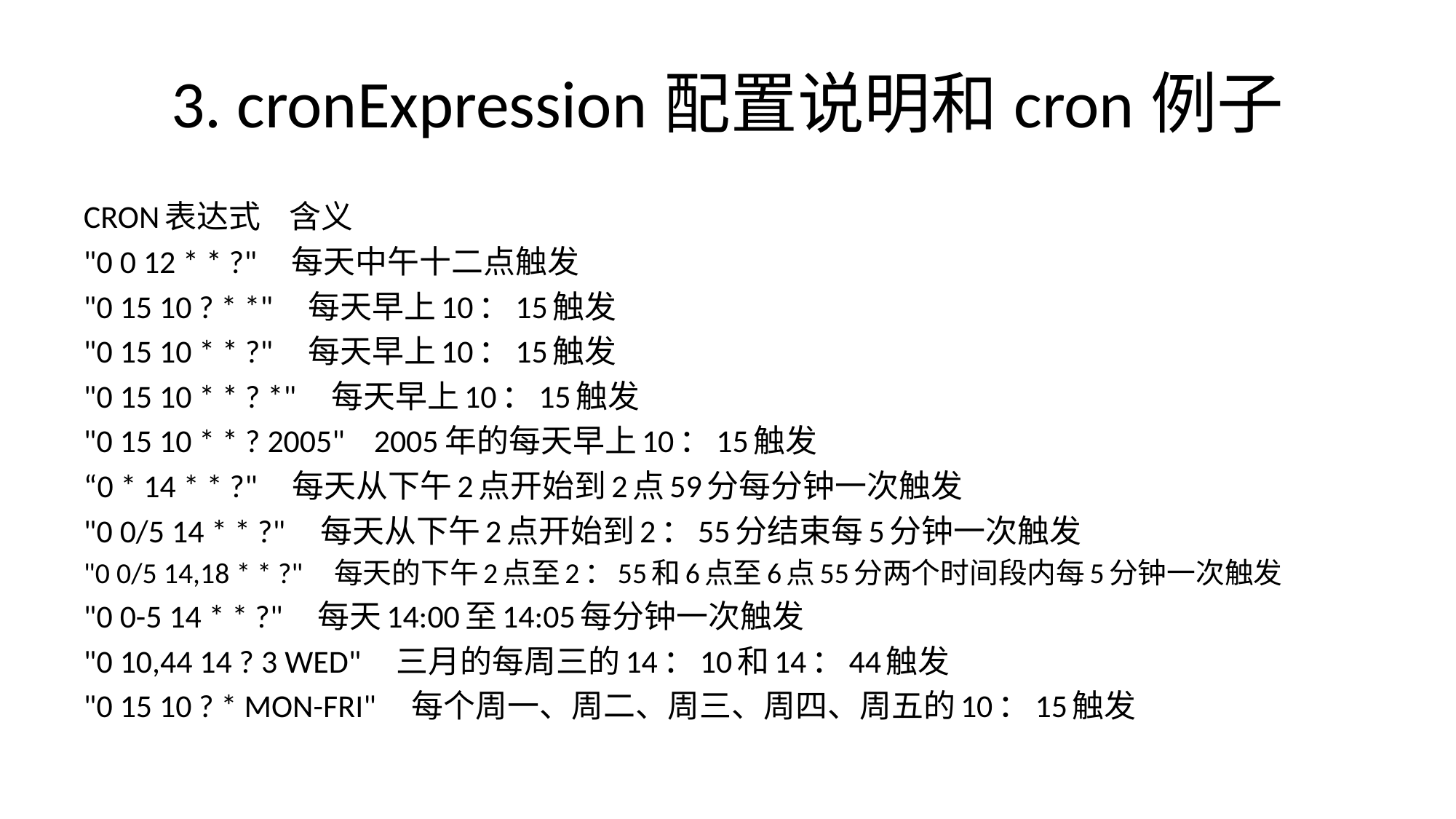

# 3. cronExpression配置说明和cron例子
CRON表达式    含义
"0 0 12 * * ?"    每天中午十二点触发
"0 15 10 ? * *"    每天早上10：15触发
"0 15 10 * * ?"    每天早上10：15触发
"0 15 10 * * ? *"    每天早上10：15触发
"0 15 10 * * ? 2005"    2005年的每天早上10：15触发
“0 * 14 * * ?"    每天从下午2点开始到2点59分每分钟一次触发
"0 0/5 14 * * ?"    每天从下午2点开始到2：55分结束每5分钟一次触发
"0 0/5 14,18 * * ?"    每天的下午2点至2：55和6点至6点55分两个时间段内每5分钟一次触发
"0 0-5 14 * * ?"    每天14:00至14:05每分钟一次触发
"0 10,44 14 ? 3 WED"    三月的每周三的14：10和14：44触发
"0 15 10 ? * MON-FRI"    每个周一、周二、周三、周四、周五的10：15触发